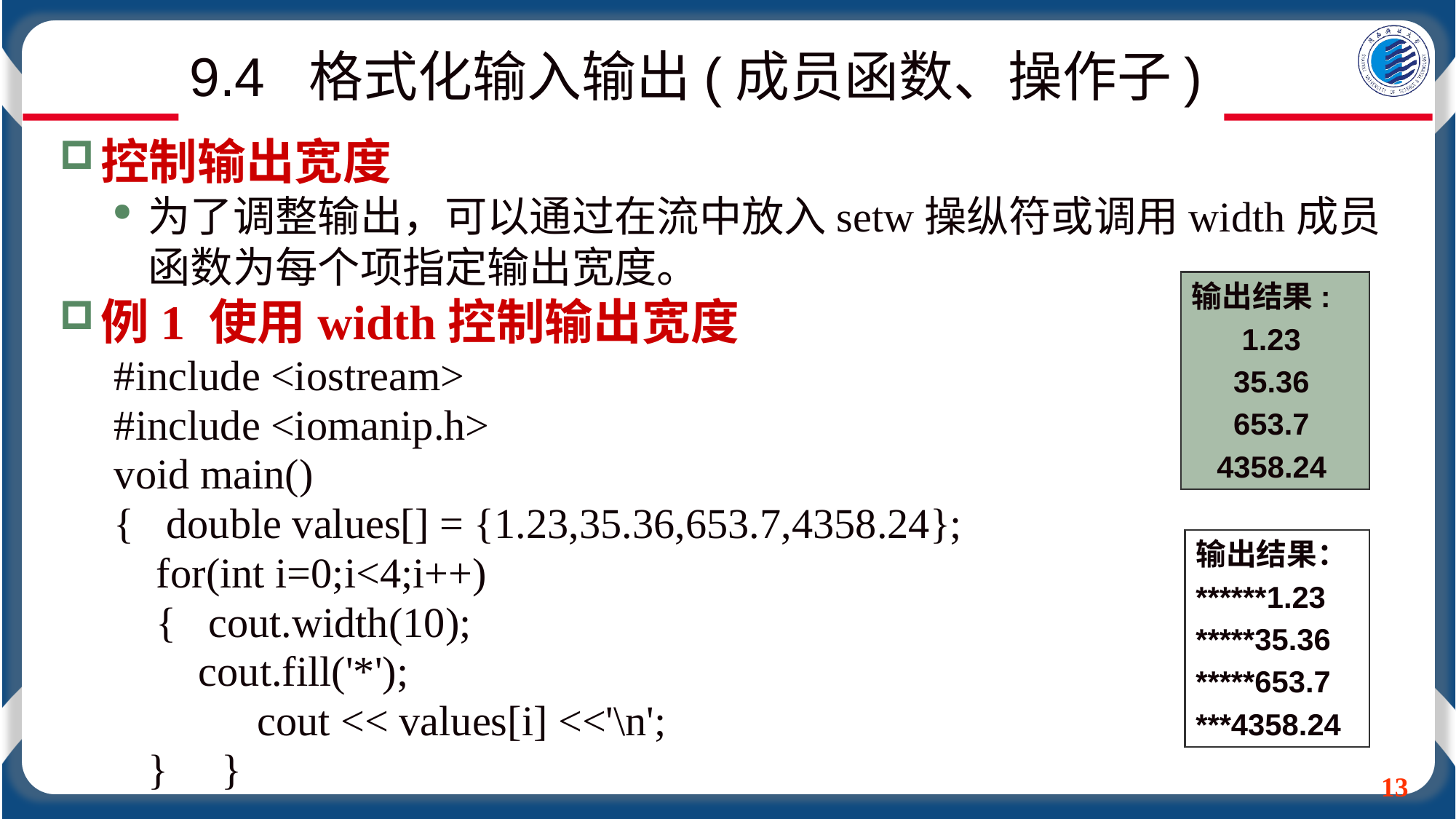

# 9.4  格式化输入输出(成员函数、操作子)
控制输出宽度
为了调整输出，可以通过在流中放入setw操纵符或调用width成员函数为每个项指定输出宽度。
例1 使用width控制输出宽度
#include <iostream>
#include <iomanip.h>
void main()
{   double values[] = {1.23,35.36,653.7,4358.24};
    for(int i=0;i<4;i++)
    {   cout.width(10);
        cout.fill('*');
		cout << values[i] <<'\n';
	}     }
输出结果:
      1.23
     35.36
     653.7
   4358.24
输出结果：
******1.23
*****35.36
*****653.7
***4358.24
13